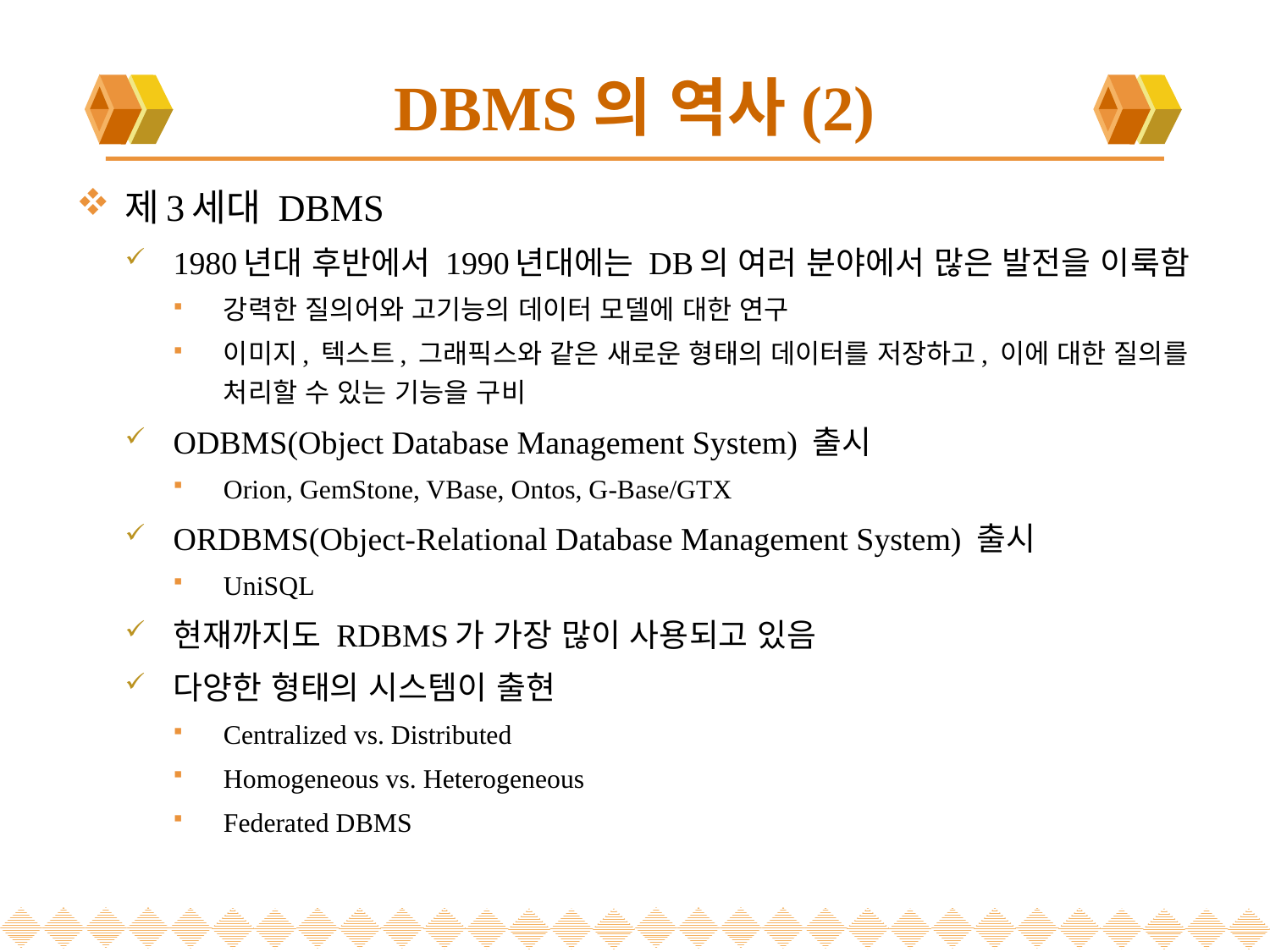

# DBMS의 역사(2)
제3세대 DBMS
1980년대 후반에서 1990년대에는 DB의 여러 분야에서 많은 발전을 이룩함
강력한 질의어와 고기능의 데이터 모델에 대한 연구
이미지, 텍스트, 그래픽스와 같은 새로운 형태의 데이터를 저장하고, 이에 대한 질의를 처리할 수 있는 기능을 구비
ODBMS(Object Database Management System) 출시
Orion, GemStone, VBase, Ontos, G-Base/GTX
ORDBMS(Object-Relational Database Management System) 출시
UniSQL
현재까지도 RDBMS가 가장 많이 사용되고 있음
다양한 형태의 시스템이 출현
Centralized vs. Distributed
Homogeneous vs. Heterogeneous
Federated DBMS